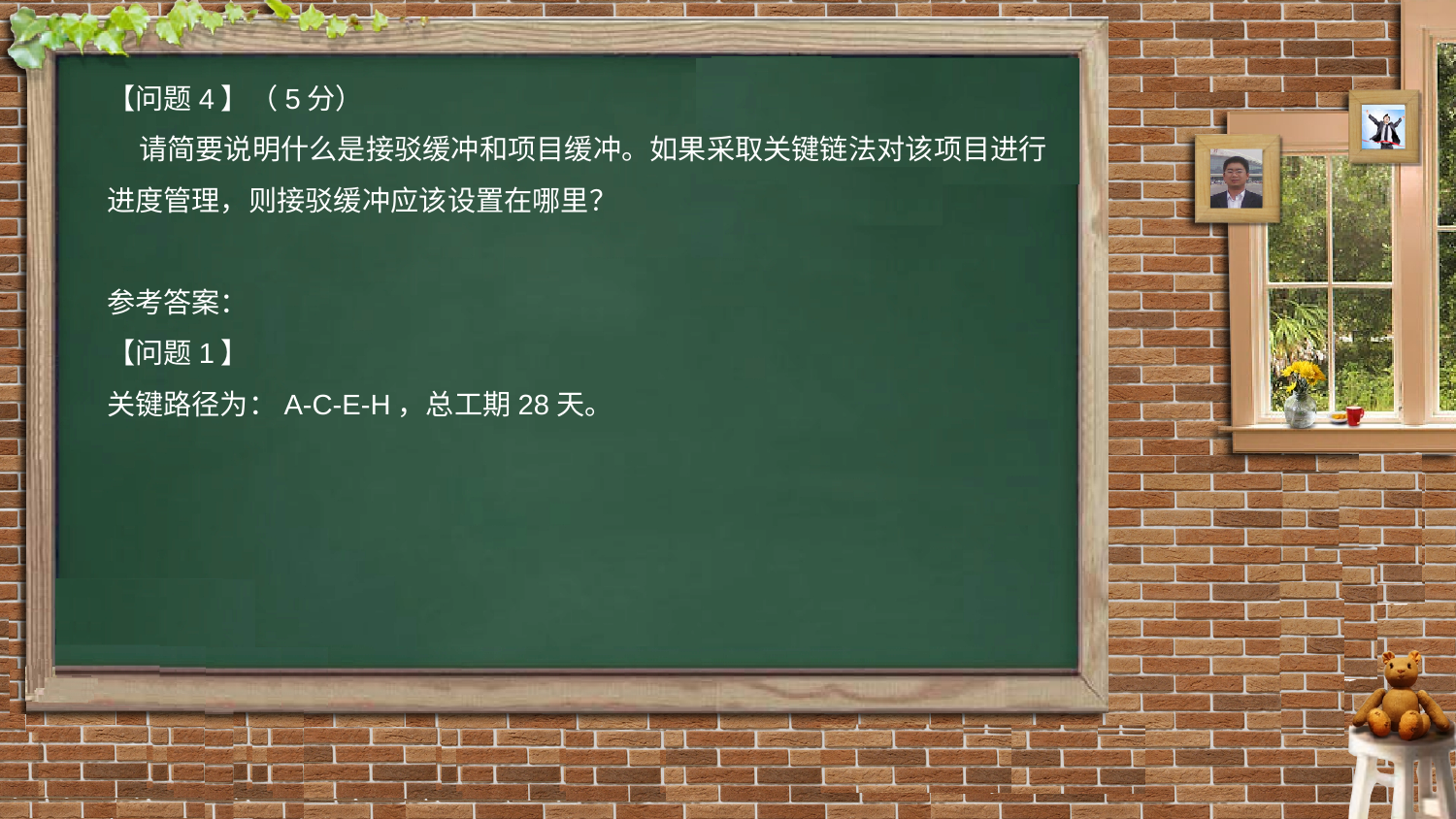

【问题4】（5分）
    请简要说明什么是接驳缓冲和项目缓冲。如果采取关键链法对该项目进行进度管理，则接驳缓冲应该设置在哪里？

参考答案：
【问题1】
关键路径为：A-C-E-H，总工期28天。